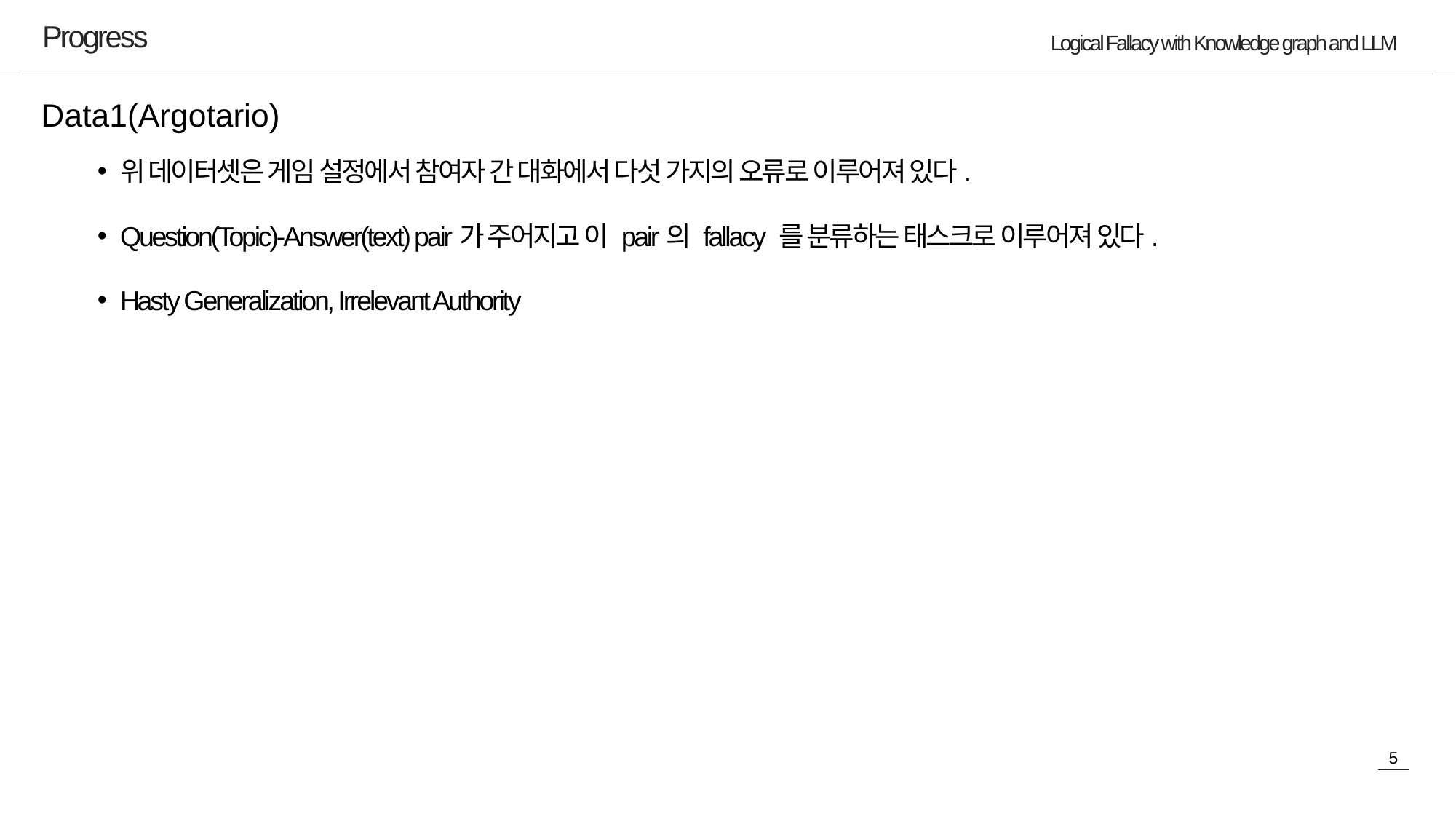

Progress
Data1(Argotario)
위 데이터셋은 게임 설정에서 참여자 간 대화에서 다섯 가지의 오류로 이루어져 있다.
Question(Topic)-Answer(text) pair가 주어지고 이 pair의 fallacy 를 분류하는 태스크로 이루어져 있다.
Hasty Generalization, Irrelevant Authority